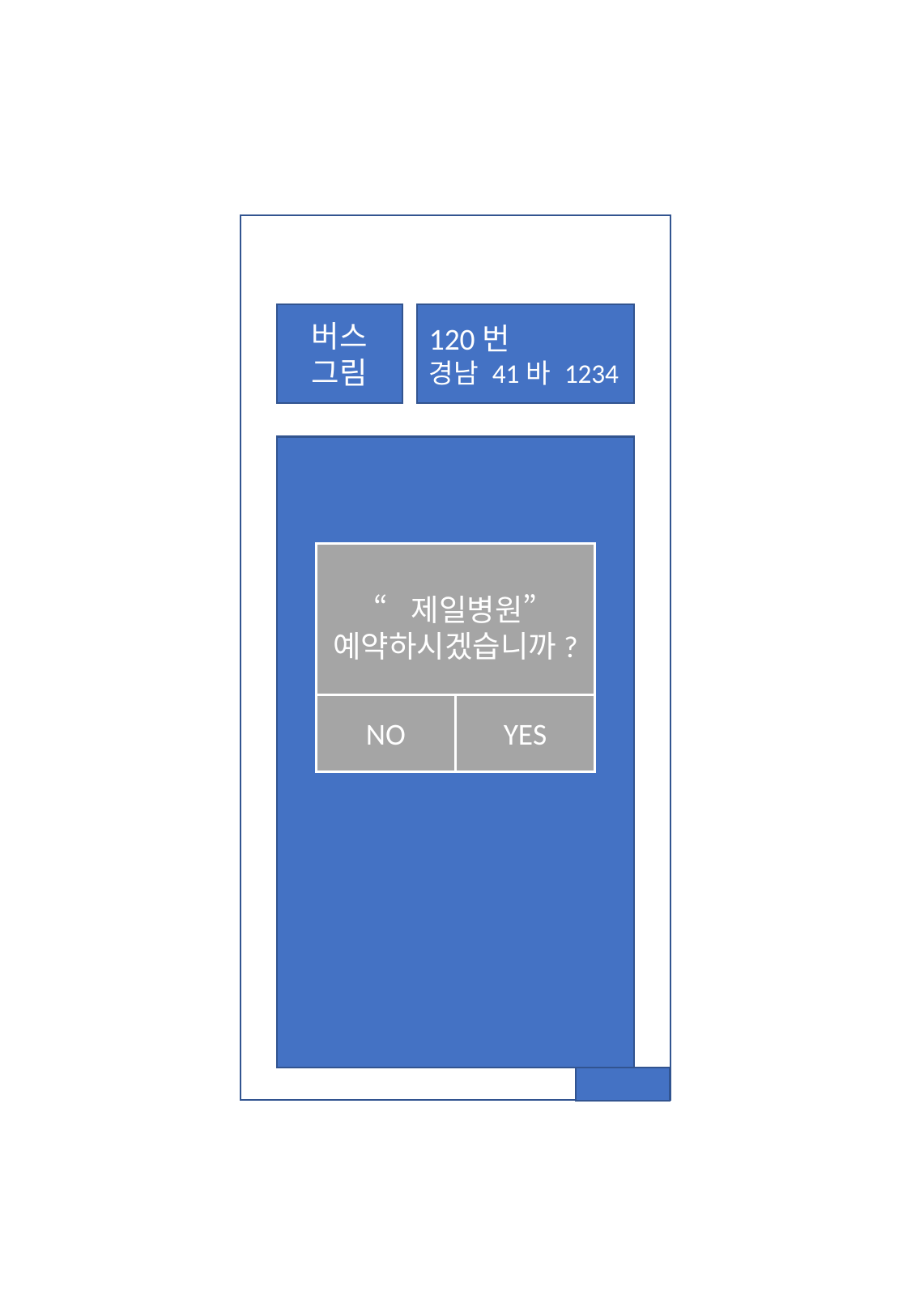

버스
그림
120번
경남 41바 1234

“제일병원”
예약하시겠습니까?
NO
YES